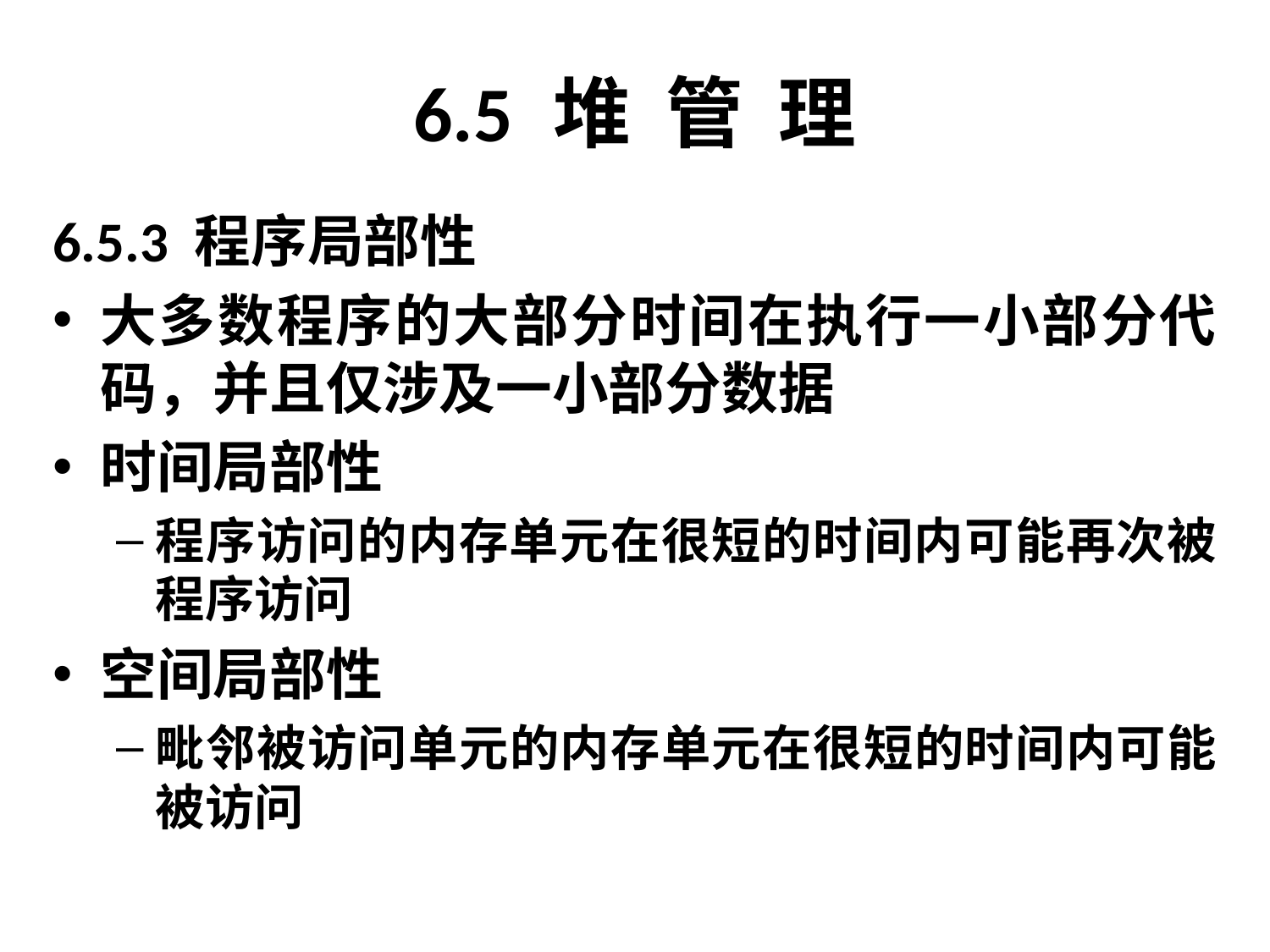

# 6.5 堆  管  理
6.5.3 程序局部性
大多数程序的大部分时间在执行一小部分代码，并且仅涉及一小部分数据
时间局部性
程序访问的内存单元在很短的时间内可能再次被程序访问
空间局部性
毗邻被访问单元的内存单元在很短的时间内可能被访问